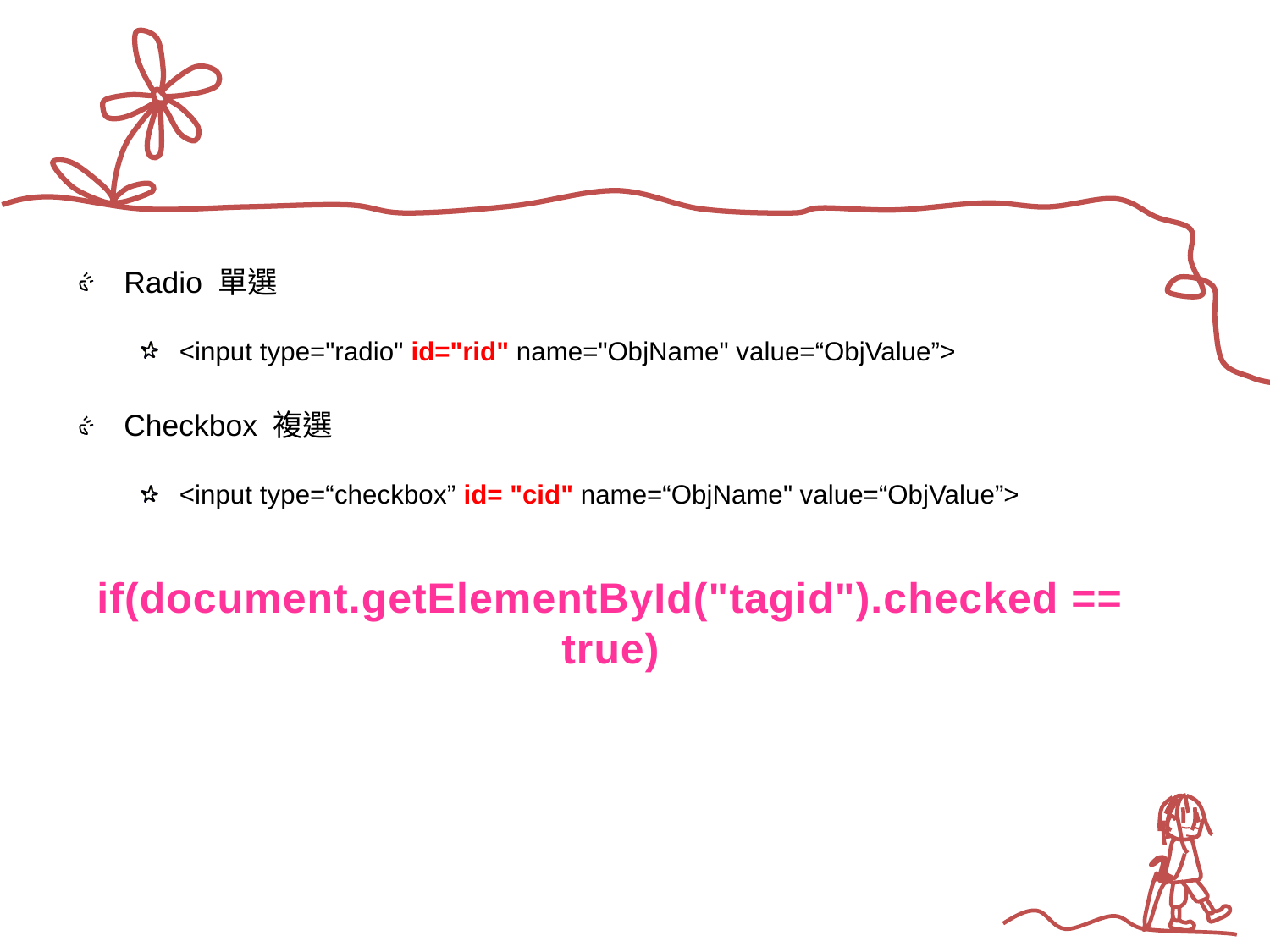

Radio 單選
<input type="radio" id="rid" name="ObjName" value=“ObjValue”>
Checkbox 複選
<input type=“checkbox” id= "cid" name=“ObjName" value=“ObjValue”>

# if(document.getElementById("tagid").checked == true)